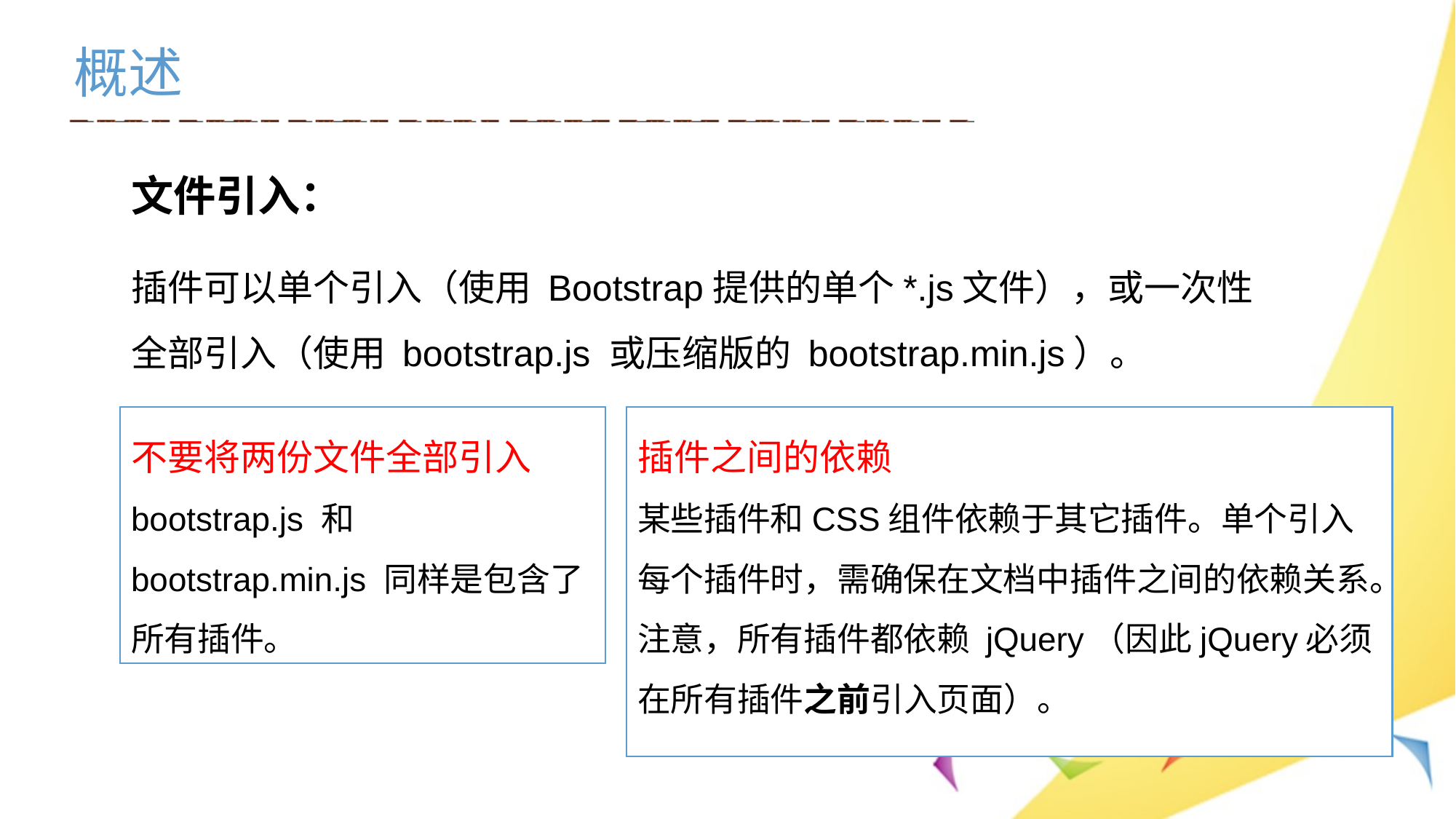

概述
文件引入：
插件可以单个引入（使用 Bootstrap提供的单个*.js文件），或一次性全部引入（使用 bootstrap.js 或压缩版的 bootstrap.min.js）。
不要将两份文件全部引入
bootstrap.js 和 bootstrap.min.js 同样是包含了所有插件。
插件之间的依赖
某些插件和CSS组件依赖于其它插件。单个引入每个插件时，需确保在文档中插件之间的依赖关系。注意，所有插件都依赖 jQuery（因此jQuery必须在所有插件之前引入页面）。